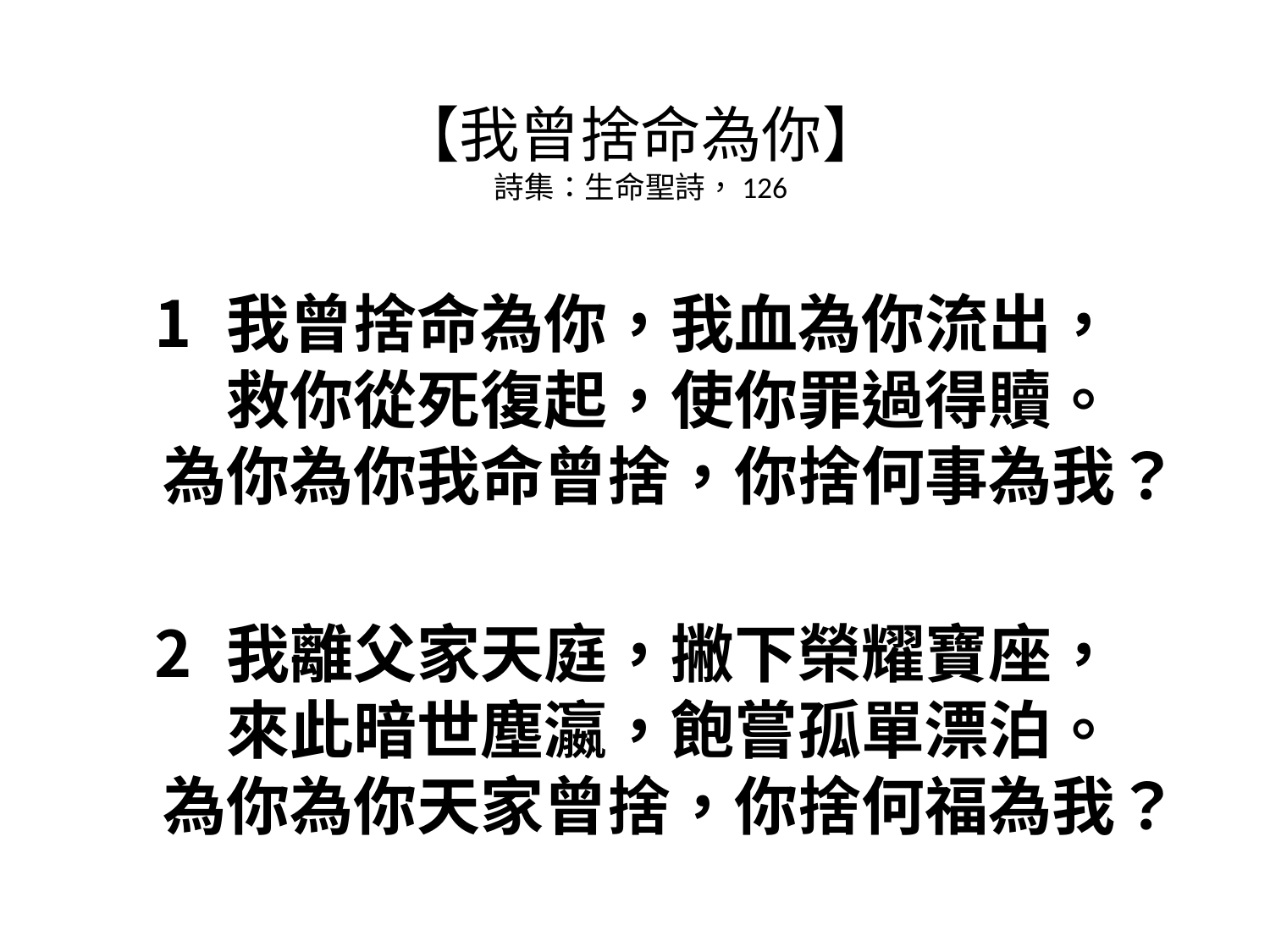

# 【我曾捨命為你】 詩集：生命聖詩，126
我曾捨命為你，我血為你流出，
救你從死復起，使你罪過得贖。
為你為你我命曾捨，你捨何事為我？

我離父家天庭，撇下榮耀寶座，
來此暗世塵瀛，飽嘗孤單漂泊。
為你為你天家曾捨，你捨何福為我？